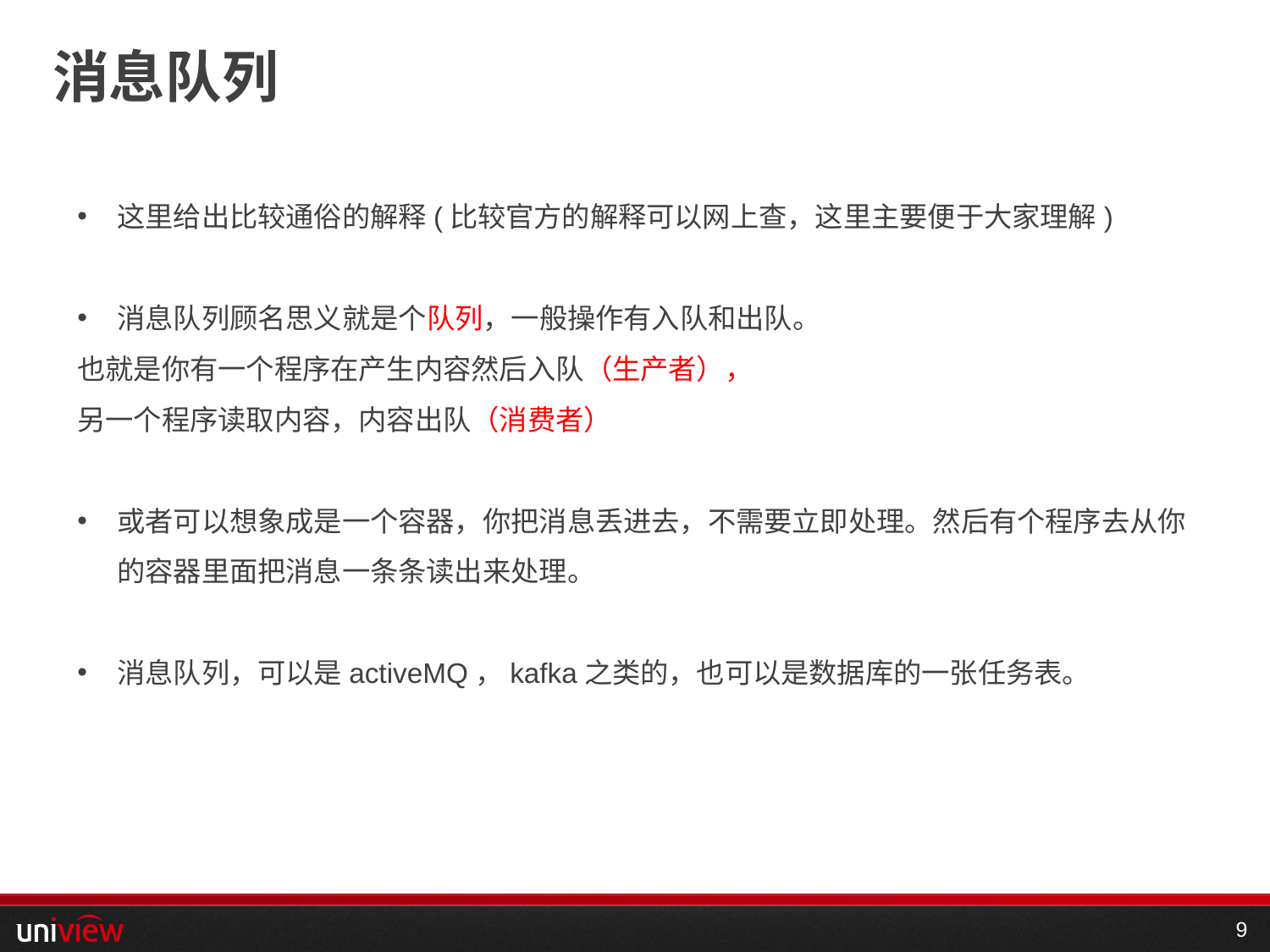

# 消息队列
这里给出比较通俗的解释(比较官方的解释可以网上查，这里主要便于大家理解)

消息队列顾名思义就是个队列，一般操作有入队和出队。
也就是你有一个程序在产生内容然后入队（生产者），
另一个程序读取内容，内容出队（消费者）

或者可以想象成是一个容器，你把消息丢进去，不需要立即处理。然后有个程序去从你的容器里面把消息一条条读出来处理。

消息队列，可以是activeMQ，kafka之类的，也可以是数据库的一张任务表。